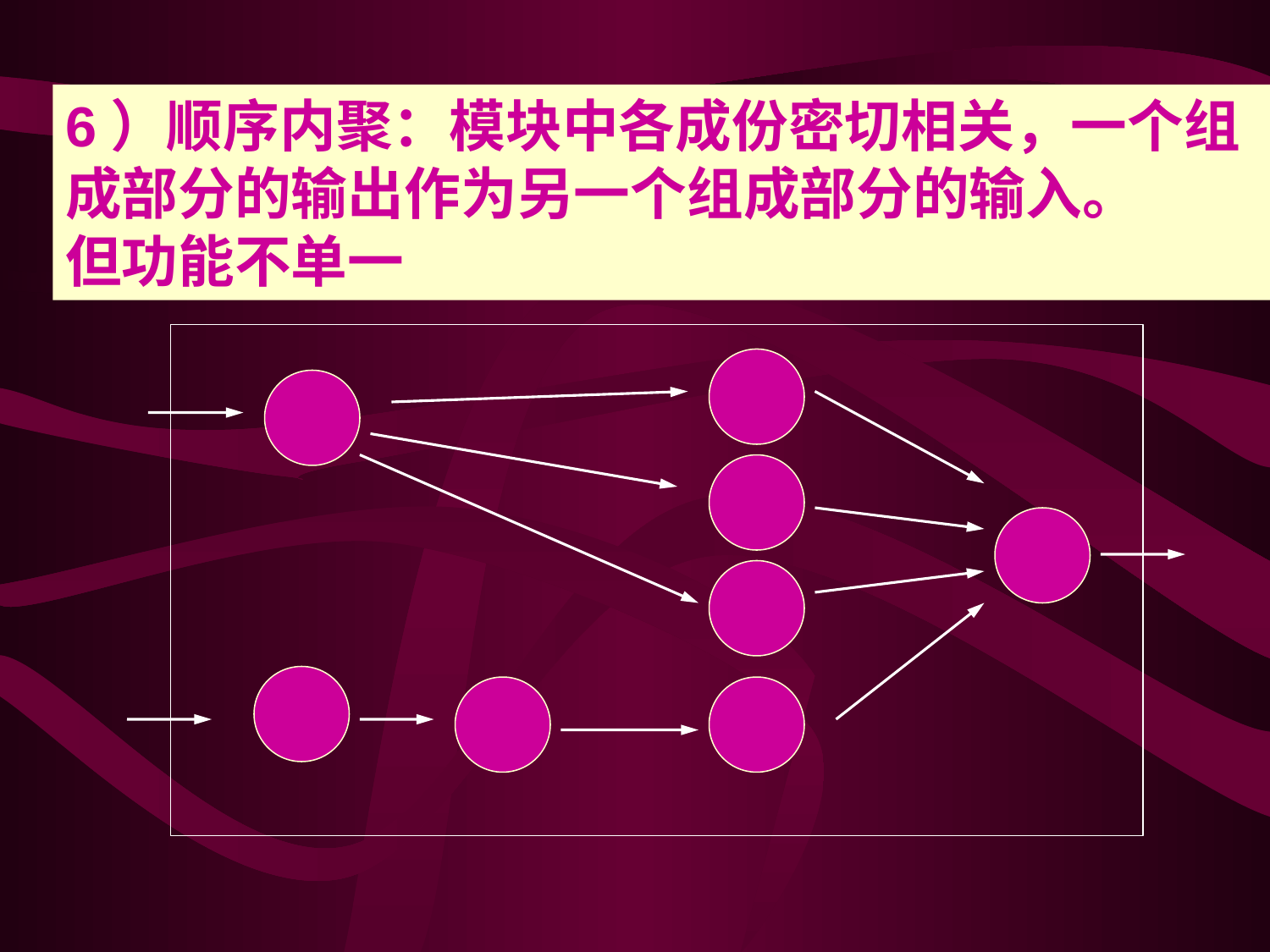

6）顺序内聚：模块中各成份密切相关，一个组成部分的输出作为另一个组成部分的输入。
但功能不单一

28